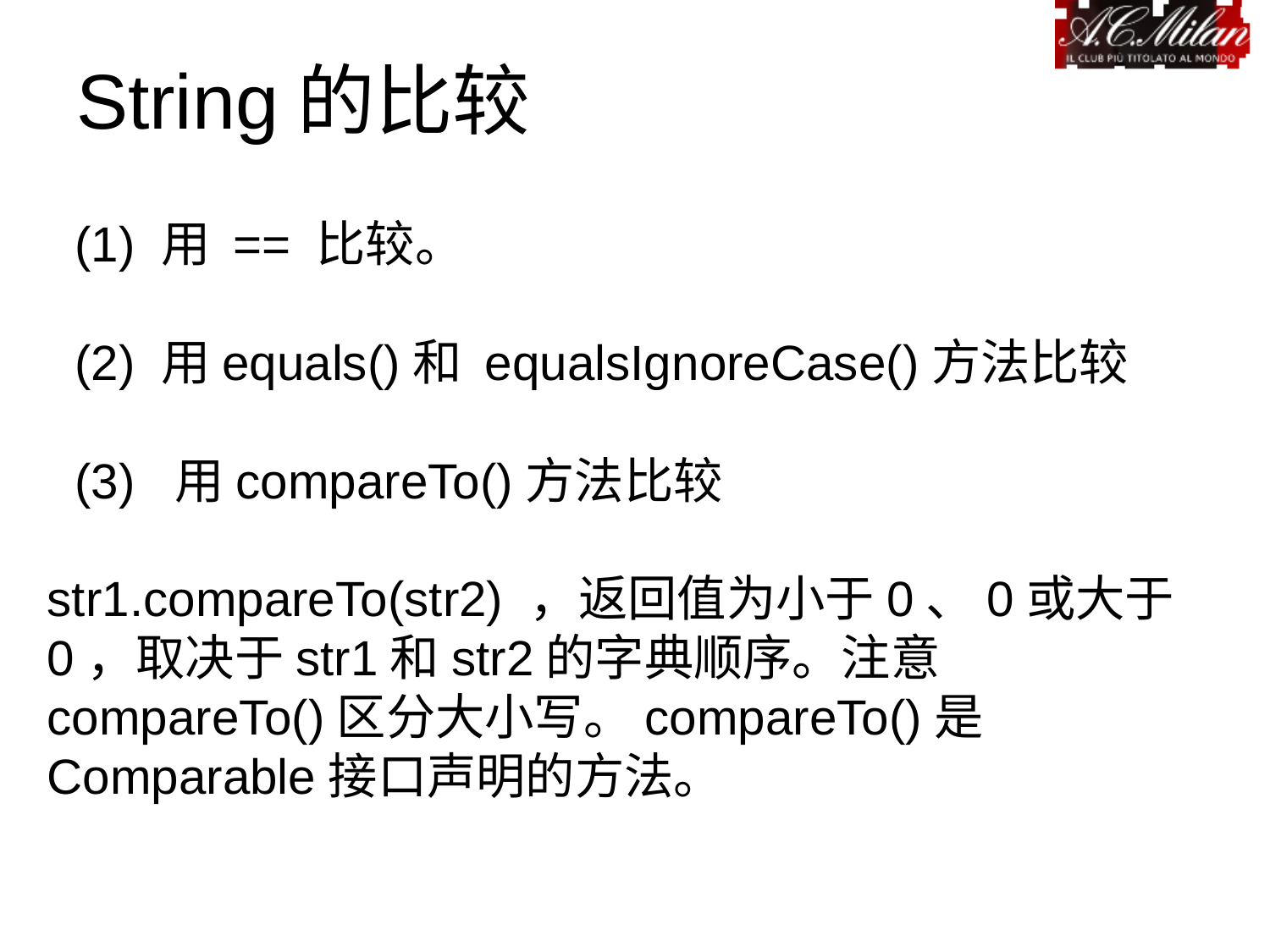

String的比较
  (1) 用 == 比较。

  (2) 用equals()和 equalsIgnoreCase()方法比较

  (3)  用compareTo()方法比较

str1.compareTo(str2) ，返回值为小于0、0或大于0，取决于str1和str2的字典顺序。注意compareTo()区分大小写。compareTo()是Comparable接口声明的方法。